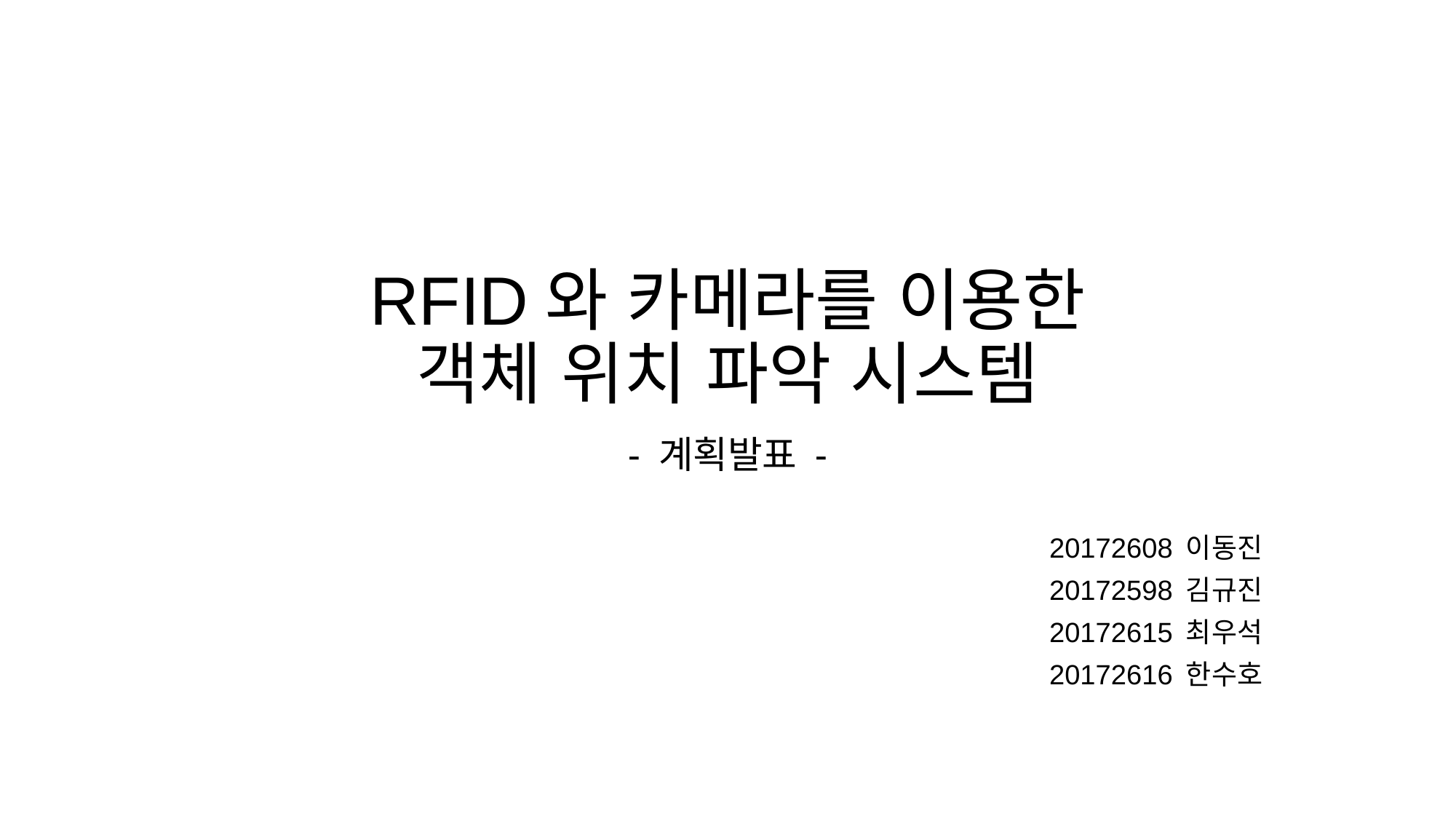

# RFID와 카메라를 이용한 객체 위치 파악 시스템
- 계획발표 -

20172608 이동진
20172598 김규진
20172615 최우석
20172616 한수호